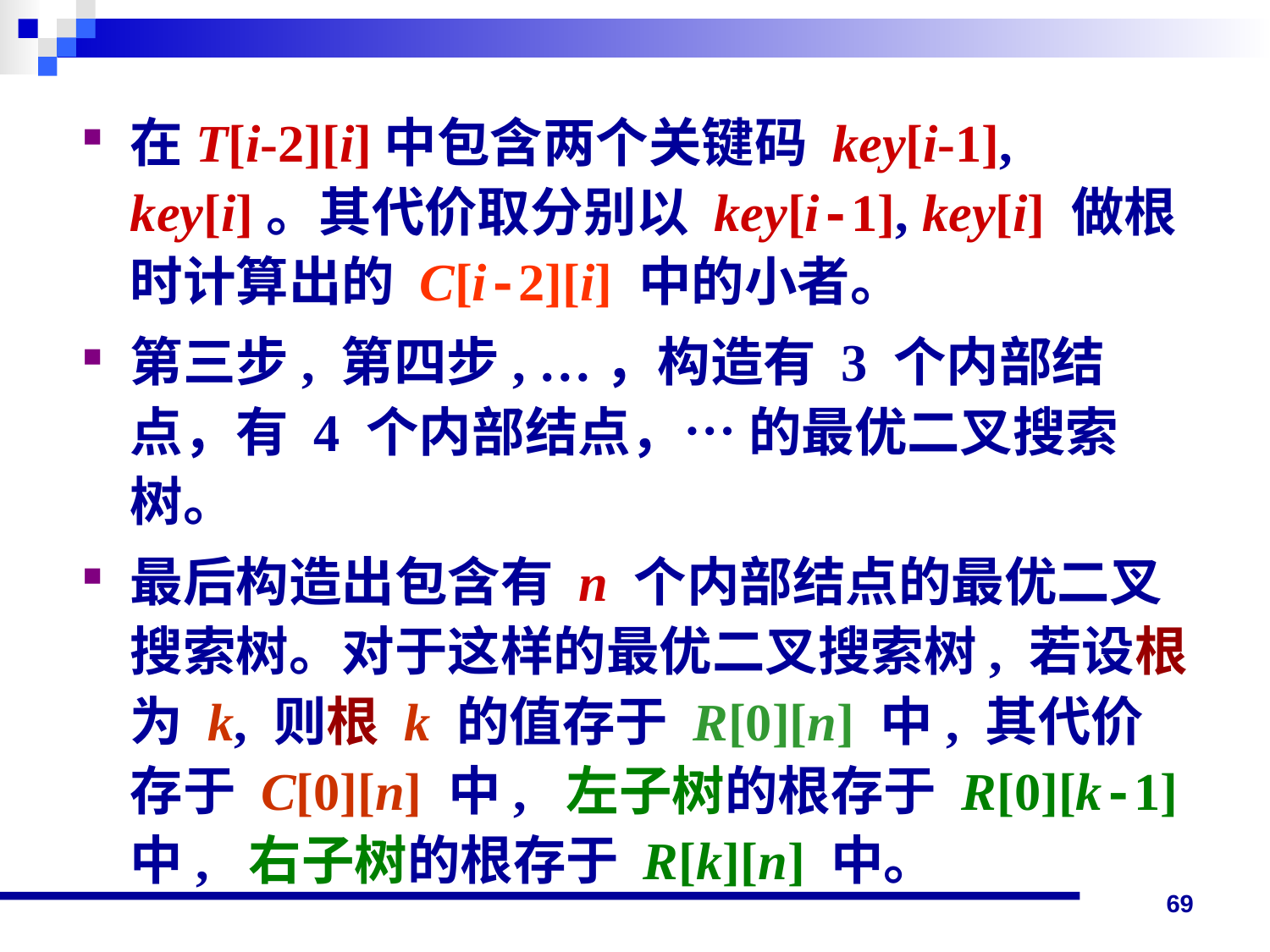

在T[i-2][i]中包含两个关键码 key[i-1], key[i]。其代价取分别以 key[i-1], key[i] 做根时计算出的 C[i-2][i] 中的小者。
第三步, 第四步, …，构造有 3 个内部结点，有 4 个内部结点，… 的最优二叉搜索树。
最后构造出包含有 n 个内部结点的最优二叉搜索树。对于这样的最优二叉搜索树, 若设根为 k, 则根 k 的值存于 R[0][n] 中, 其代价存于 C[0][n] 中,  左子树的根存于 R[0][k-1] 中,  右子树的根存于 R[k][n] 中。
69